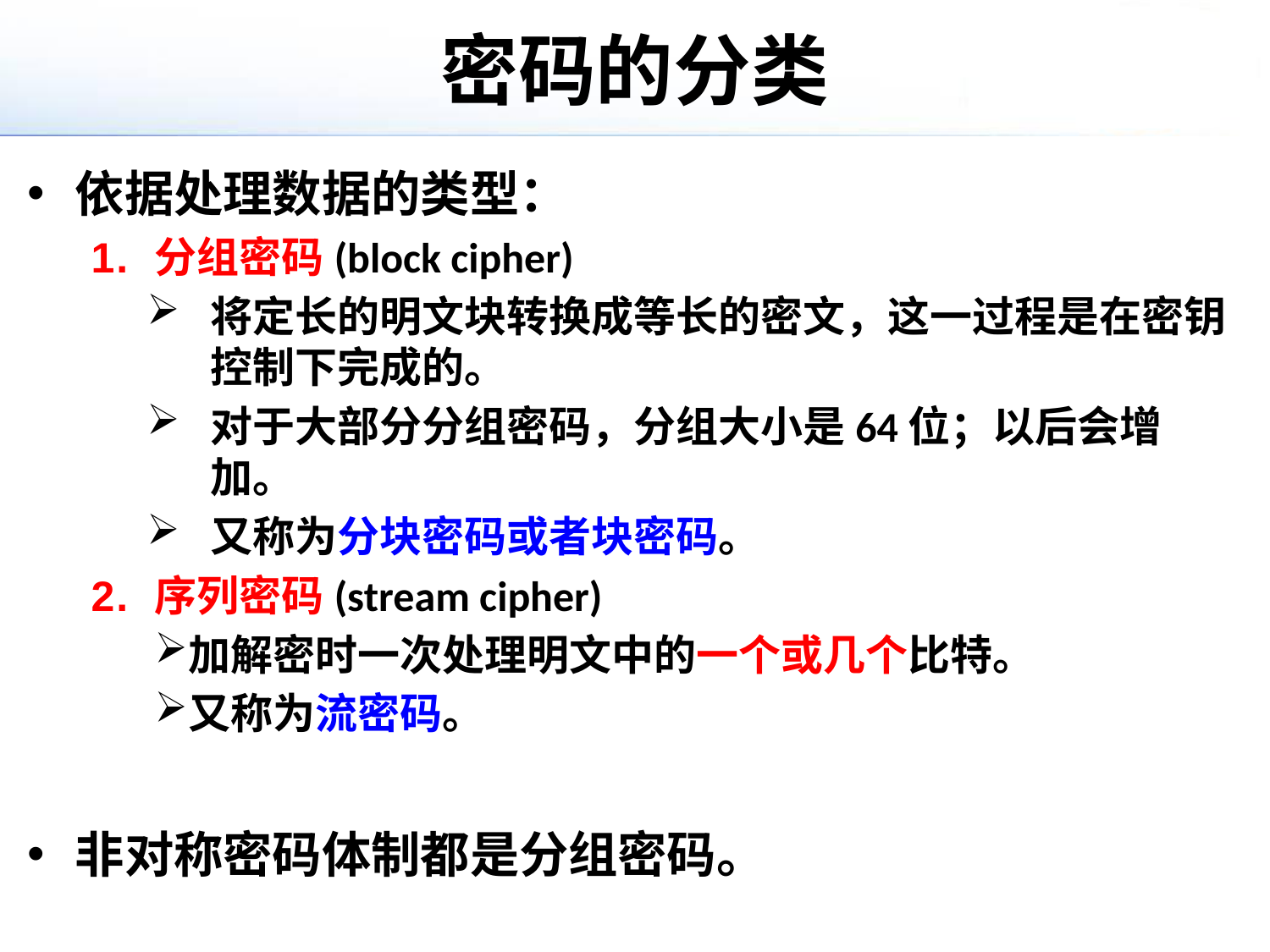

# 密码的分类
依据处理数据的类型：
分组密码(block cipher)
将定长的明文块转换成等长的密文，这一过程是在密钥控制下完成的。
对于大部分分组密码，分组大小是64位；以后会增加。
又称为分块密码或者块密码。
序列密码(stream cipher)
加解密时一次处理明文中的一个或几个比特。
又称为流密码。

非对称密码体制都是分组密码。